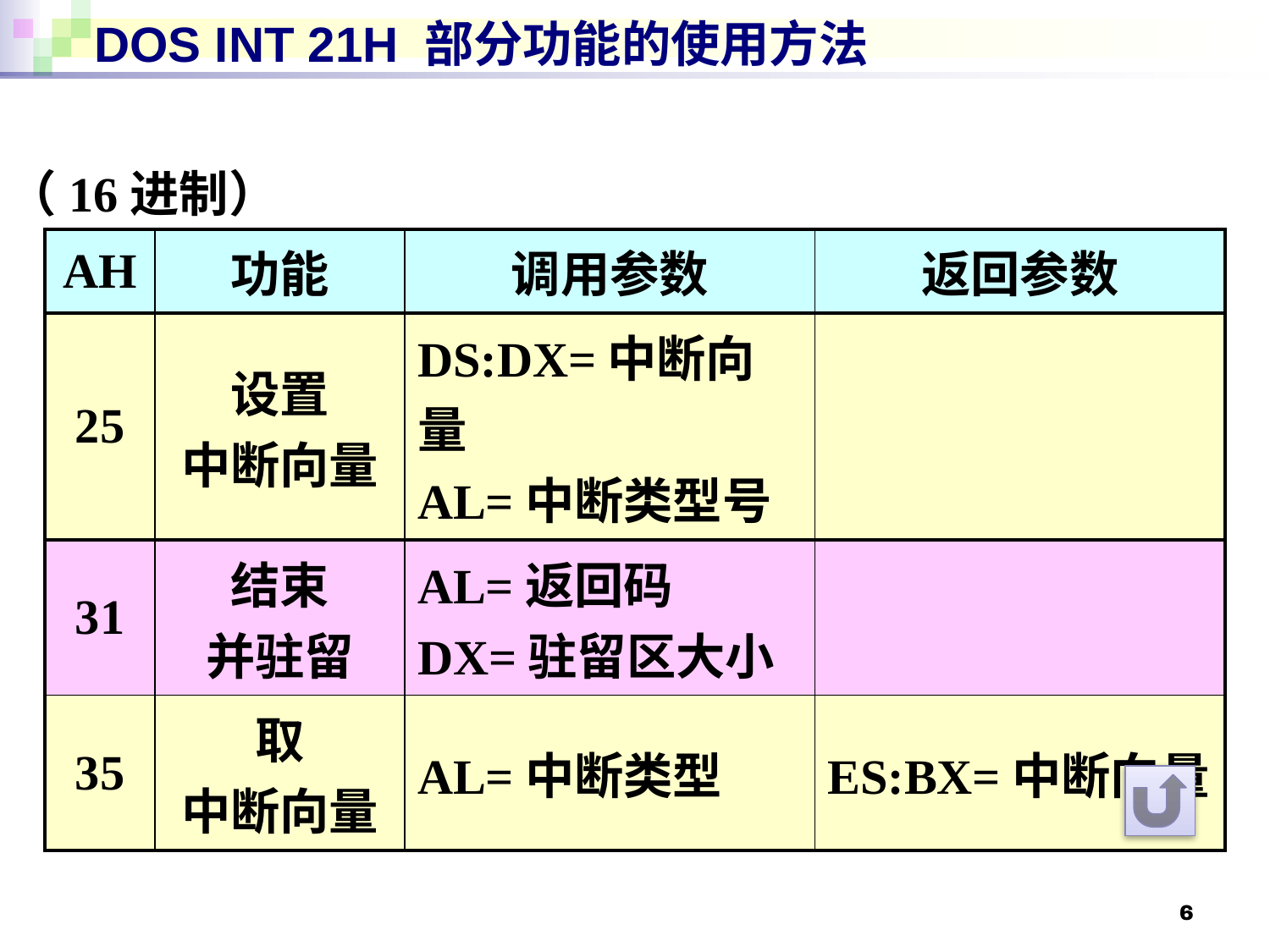

# DOS INT 21H 部分功能的使用方法
（16进制）
| AH | 功能 | 调用参数 | 返回参数 |
| --- | --- | --- | --- |
| 25 | 设置 中断向量 | DS:DX=中断向量 AL=中断类型号 |  |
| 31 | 结束 并驻留 | AL=返回码 DX=驻留区大小 |  |
| 35 | 取 中断向量 | AL=中断类型 | ES:BX=中断向量 |

6